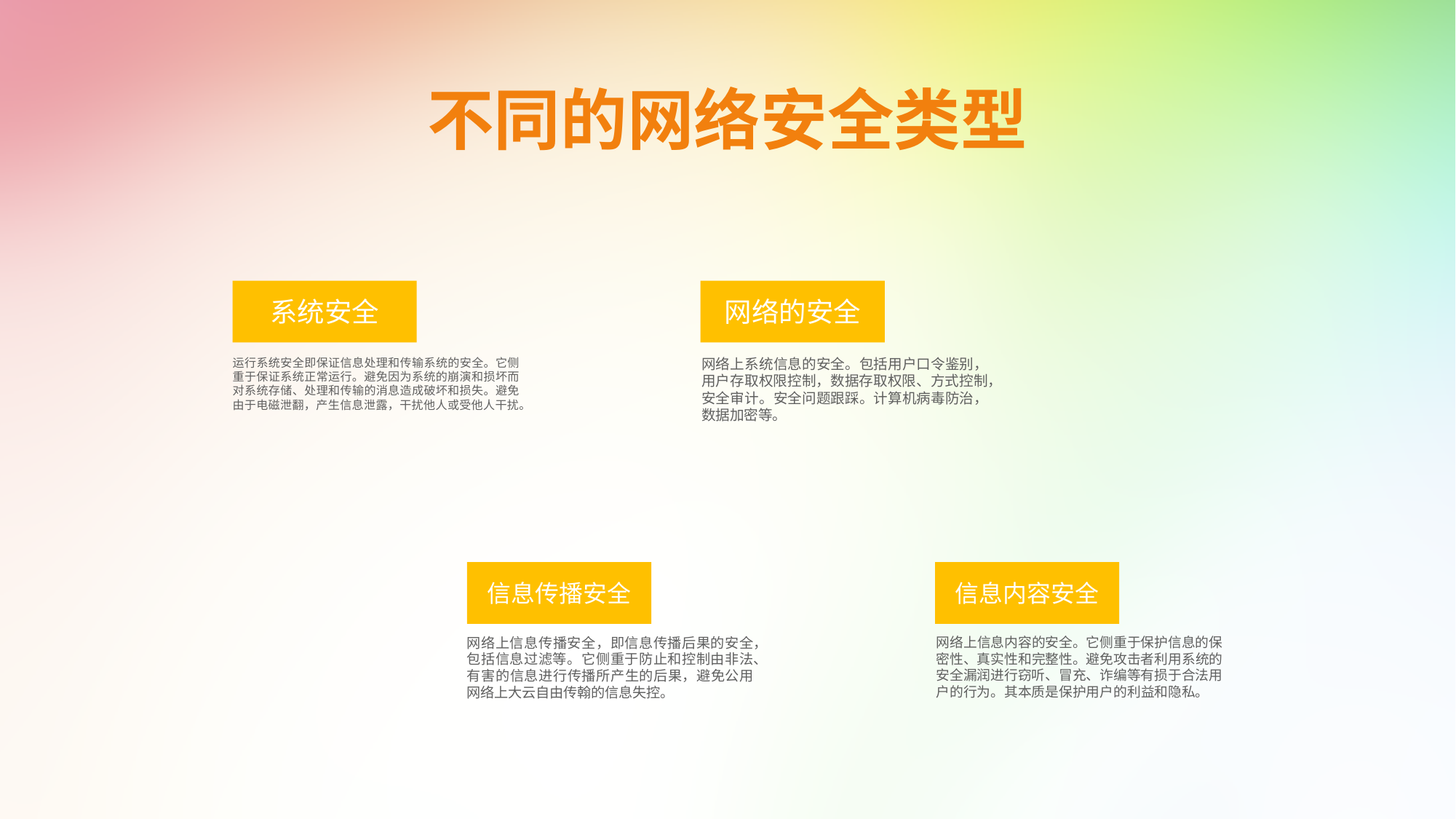

不同的网络安全类型
系统安全
运行系统安全即保证信息处理和传输系统的安全。它侧重于保证系统正常运行。避免因为系统的崩演和损坏而对系统存储、处理和传输的消息造成破坏和损失。避免由于电磁泄翻，产生信息泄露，干扰他人或受他人干扰。
网络的安全
网络上系统信息的安全。包括用户口令鉴别，用户存取权限控制，数据存取权限、方式控制，安全审计。安全问题跟踩。计算机病毒防治，数据加密等。
信息传播安全
网络上信息传播安全，即信息传播后果的安全，包括信息过滤等。它侧重于防止和控制由非法、有害的信息进行传播所产生的后果，避免公用网络上大云自由传翰的信息失控。
信息内容安全
网络上信息内容的安全。它侧重于保护信息的保密性、真实性和完整性。避免攻击者利用系统的安全漏润进行窃听、冒充、诈编等有损于合法用户的行为。其本质是保护用户的利益和隐私。